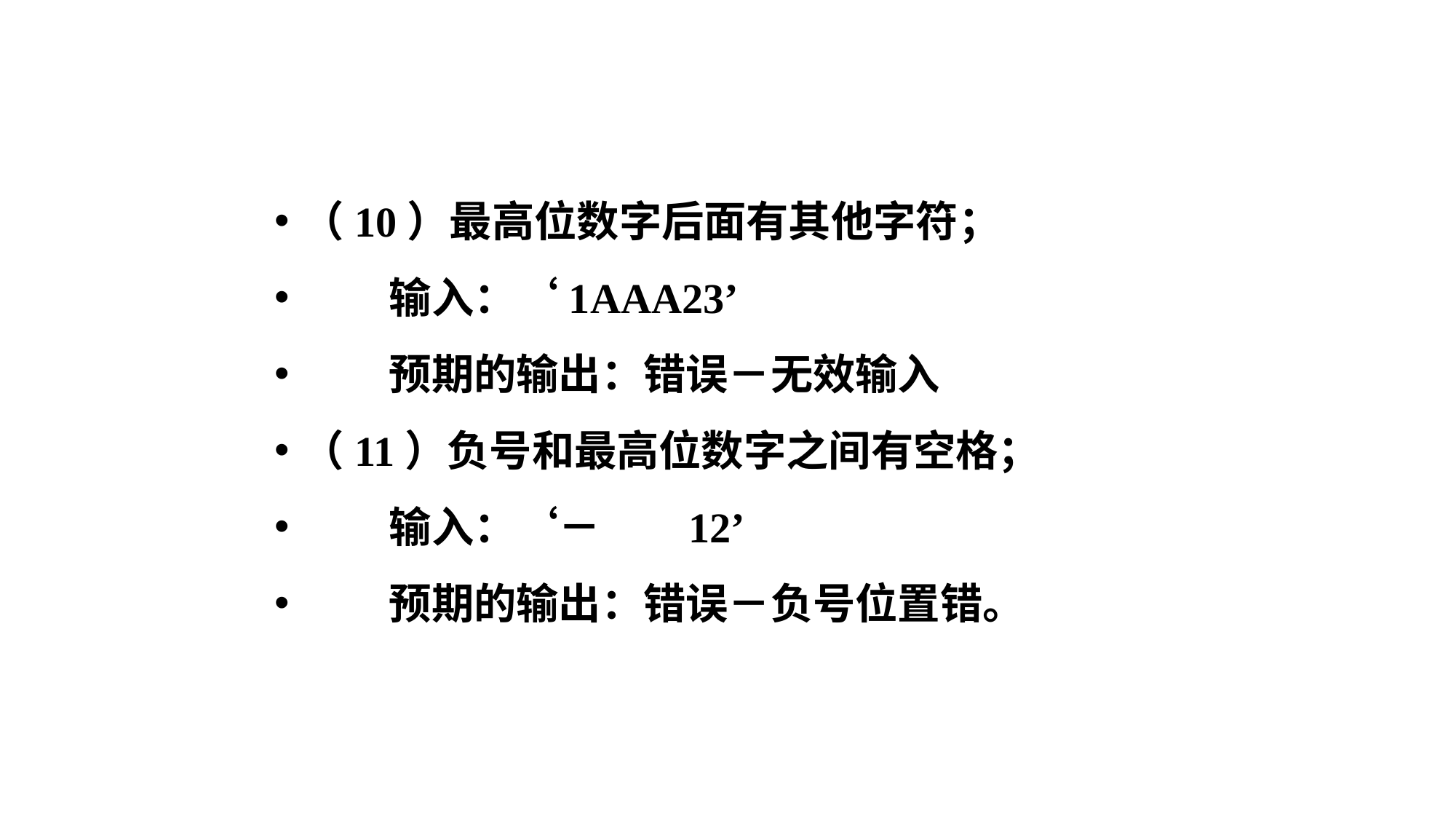

（10）最高位数字后面有其他字符；
        输入：‘1AAA23’
        预期的输出：错误－无效输入
（11）负号和最高位数字之间有空格；
        输入：‘－        12’
        预期的输出：错误－负号位置错。